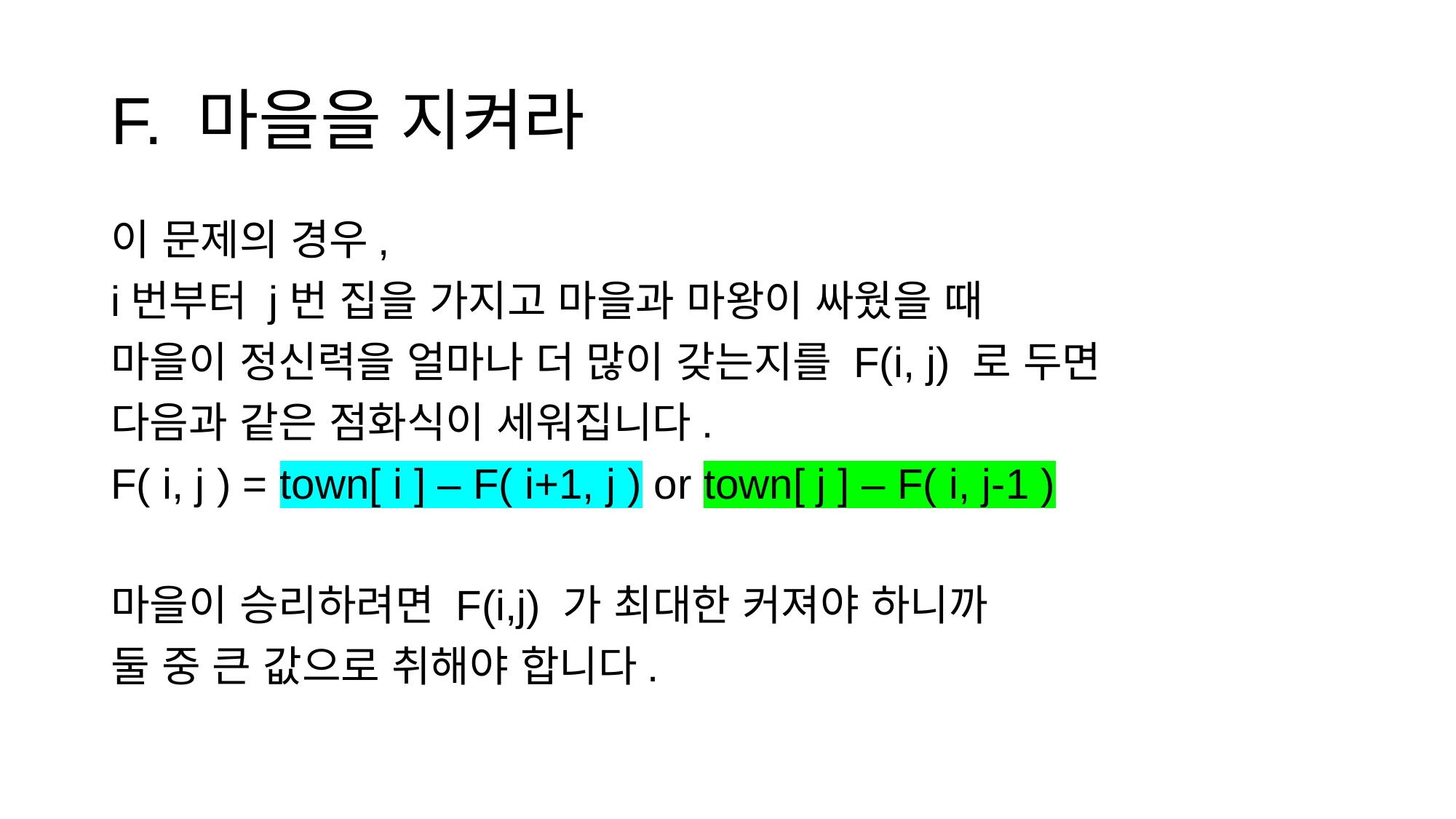

# F. 마을을 지켜라
이 문제의 경우,
i번부터 j번 집을 가지고 마을과 마왕이 싸웠을 때
마을이 정신력을 얼마나 더 많이 갖는지를 F(i, j) 로 두면
다음과 같은 점화식이 세워집니다.
F( i, j ) = town[ i ] – F( i+1, j ) or town[ j ] – F( i, j-1 )

마을이 승리하려면 F(i,j) 가 최대한 커져야 하니까
둘 중 큰 값으로 취해야 합니다.